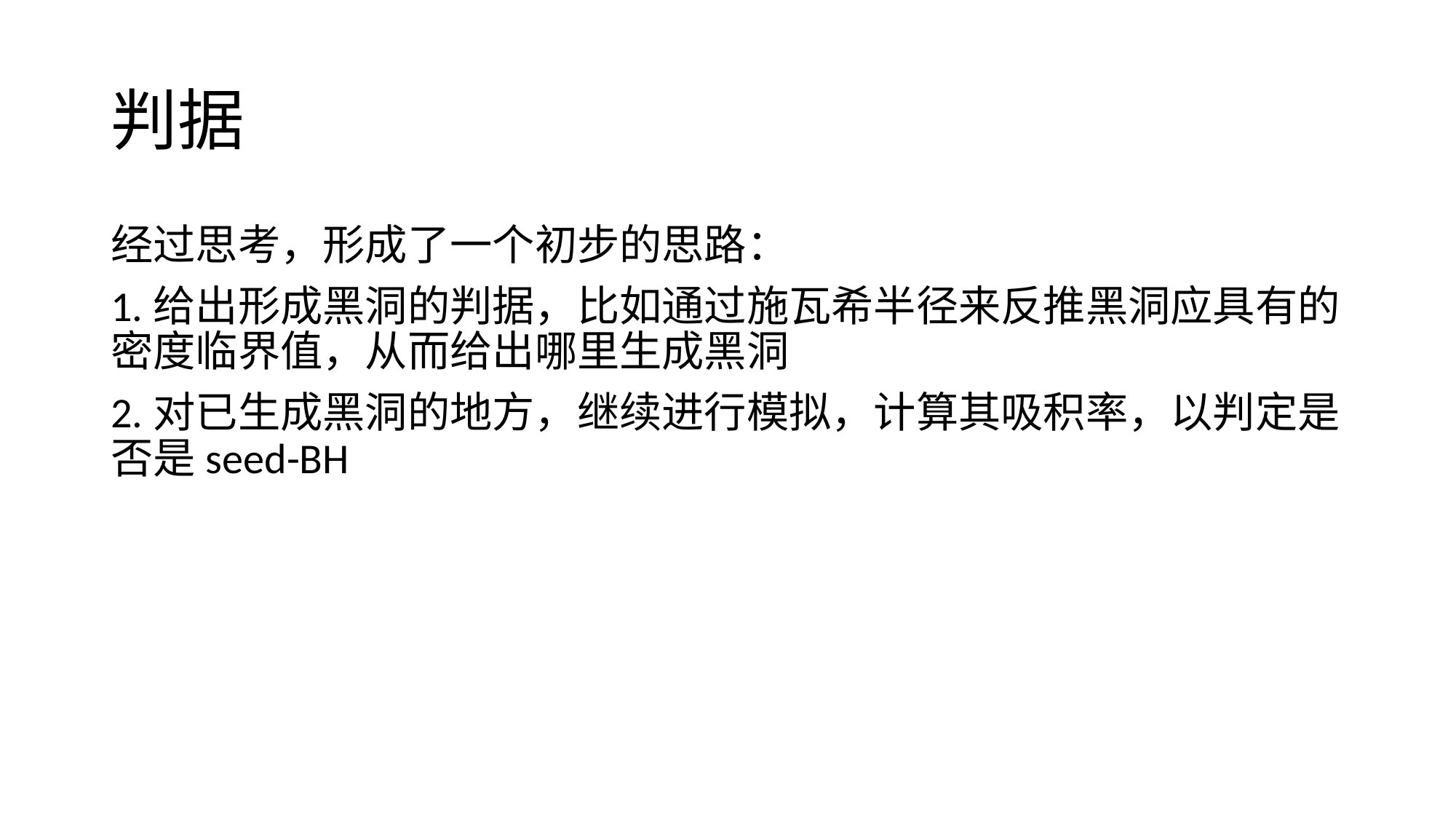

# 判据
经过思考，形成了一个初步的思路：
1.给出形成黑洞的判据，比如通过施瓦希半径来反推黑洞应具有的密度临界值，从而给出哪里生成黑洞
2.对已生成黑洞的地方，继续进行模拟，计算其吸积率，以判定是否是seed-BH